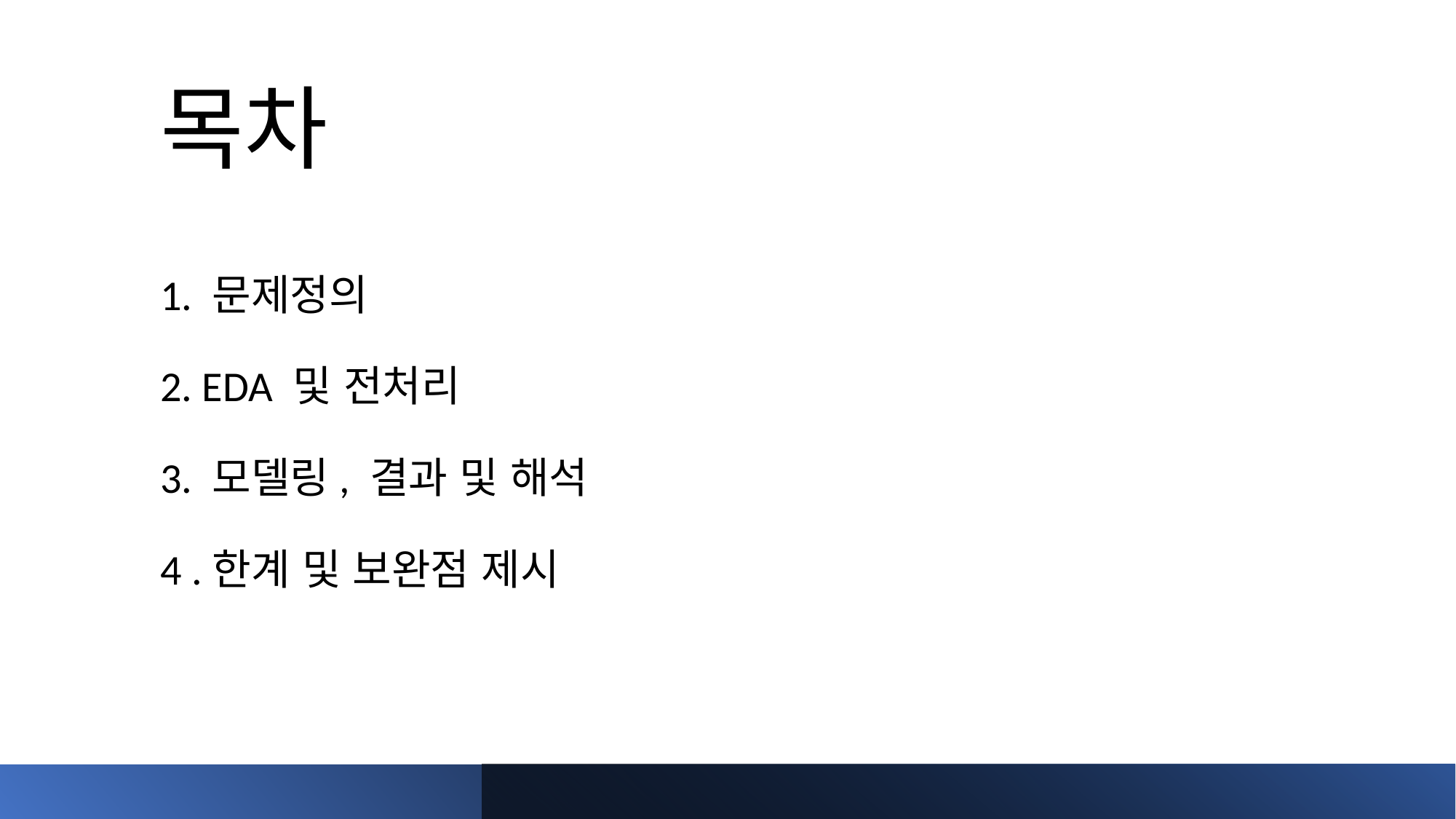

# 목차
1. 문제정의
2. EDA 및 전처리
3. 모델링, 결과 및 해석
4 .한계 및 보완점 제시